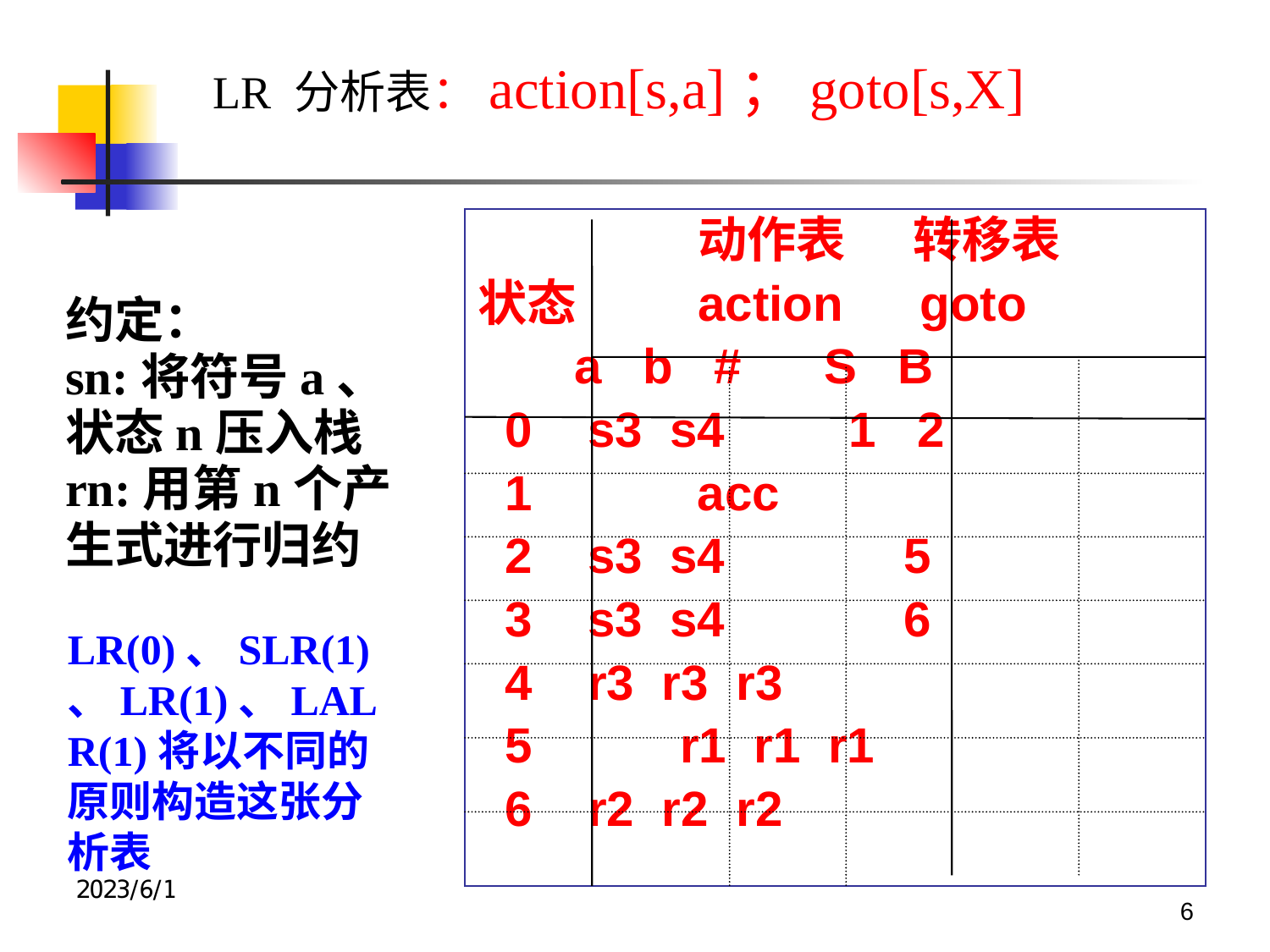

LR 分析表：action[s,a]；goto[s,X]
		   动作表      转移表
状态	   action   	 goto
       a   b   #      S   B
  0    s3  s4         1   2
  1            acc
  2    s3  s4             5
  3    s3  s4             6
  4    r3  r3  r3
  5 	  r1  r1  r1
  6    r2  r2  r2

约定：
sn:将符号a、状态n压入栈
rn:用第n个产生式进行归约
LR(0)、SLR(1)、LR(1)、LALR(1)将以不同的原则构造这张分析表
2023/6/1
6